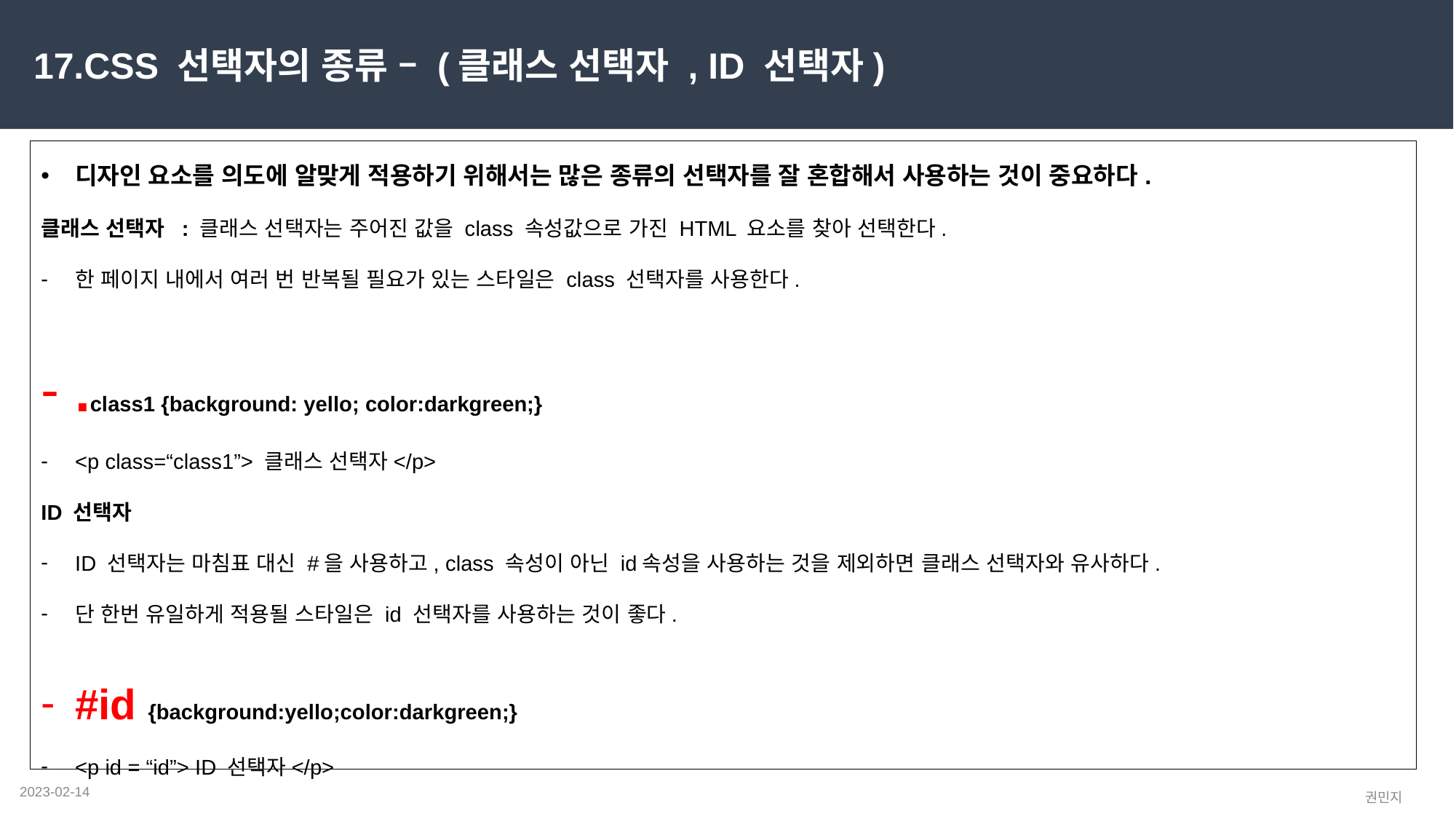

17.CSS 선택자의 종류 – (클래스 선택자 , ID 선택자)
디자인 요소를 의도에 알맞게 적용하기 위해서는 많은 종류의 선택자를 잘 혼합해서 사용하는 것이 중요하다.
클래스 선택자  : 클래스 선택자는 주어진 값을 class 속성값으로 가진 HTML 요소를 찾아 선택한다.
한 페이지 내에서 여러 번 반복될 필요가 있는 스타일은 class 선택자를 사용한다.
.class1 {background: yello; color:darkgreen;}
<p class=“class1”> 클래스 선택자</p>
ID 선택자
ID 선택자는 마침표 대신 #을 사용하고, class 속성이 아닌 id속성을 사용하는 것을 제외하면 클래스 선택자와 유사하다.
단 한번 유일하게 적용될 스타일은 id 선택자를 사용하는 것이 좋다.
#id {background:yello;color:darkgreen;}
<p id = “id”> ID 선택자</p>

2023-02-14
권민지